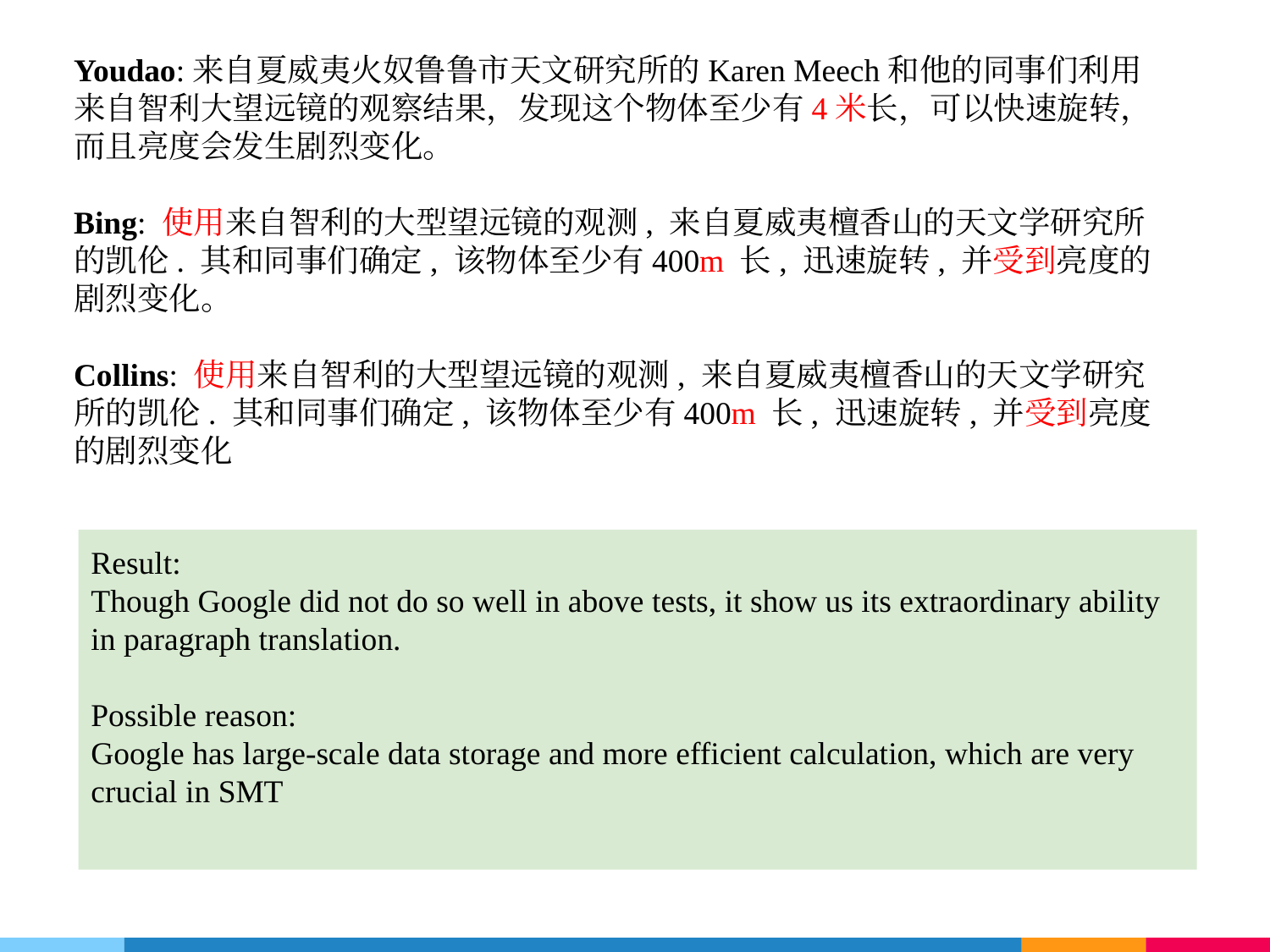

Youdao:来自夏威夷火奴鲁鲁市天文研究所的Karen Meech和他的同事们利用来自智利大望远镜的观察结果，发现这个物体至少有4米长，可以快速旋转，而且亮度会发生剧烈变化。
Bing: 使用来自智利的大型望远镜的观测, 来自夏威夷檀香山的天文学研究所的凯伦. 其和同事们确定, 该物体至少有400m 长, 迅速旋转, 并受到亮度的剧烈变化。
Collins: 使用来自智利的大型望远镜的观测, 来自夏威夷檀香山的天文学研究所的凯伦. 其和同事们确定, 该物体至少有400m 长, 迅速旋转, 并受到亮度的剧烈变化
Result:
Though Google did not do so well in above tests, it show us its extraordinary ability in paragraph translation.

Possible reason:
Google has large-scale data storage and more efficient calculation, which are very crucial in SMT